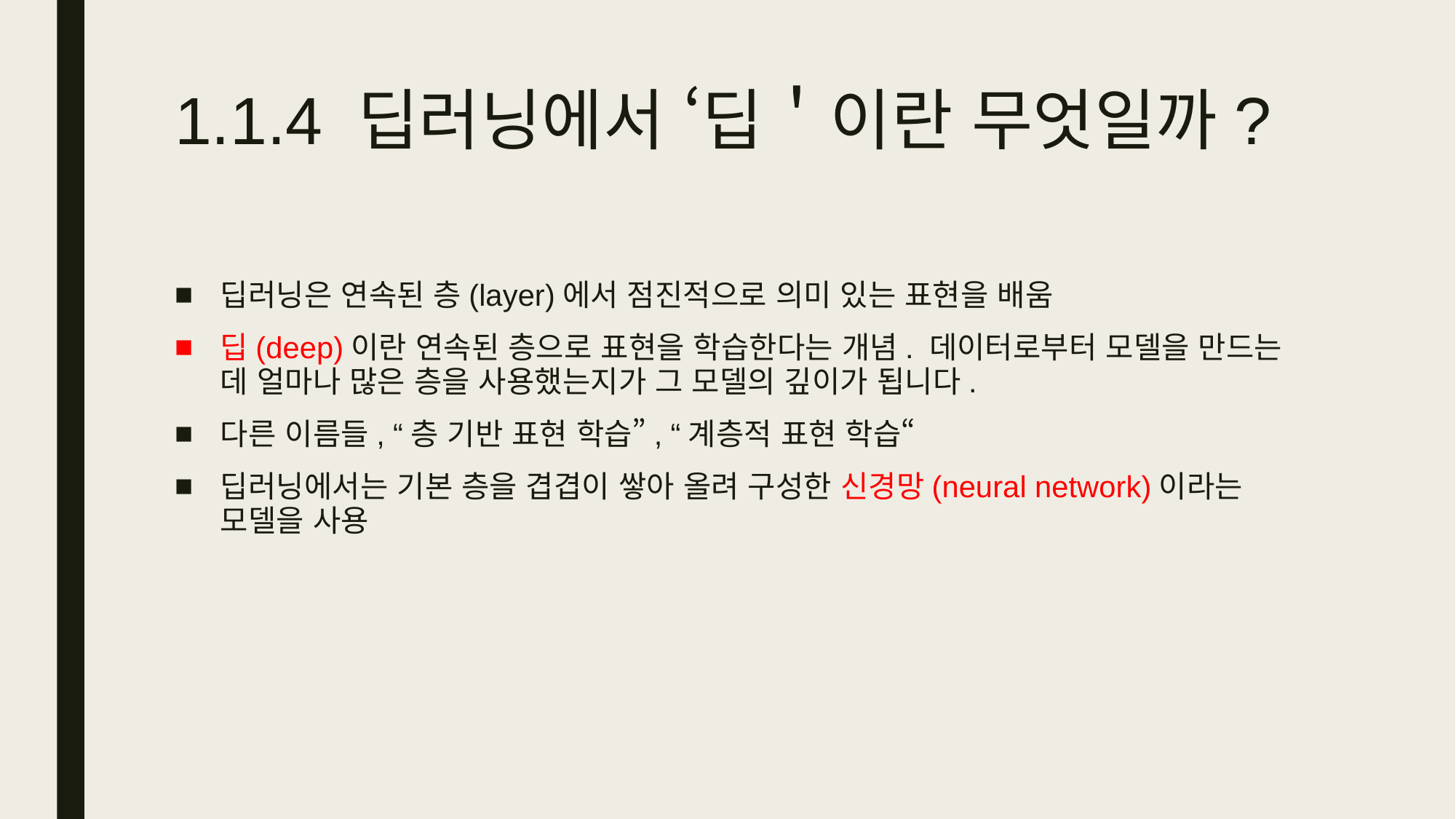

# 1.1.4 딥러닝에서 ‘딥＇이란 무엇일까?
딥러닝은 연속된 층(layer)에서 점진적으로 의미 있는 표현을 배움
딥(deep)이란 연속된 층으로 표현을 학습한다는 개념. 데이터로부터 모델을 만드는 데 얼마나 많은 층을 사용했는지가 그 모델의 깊이가 됩니다.
다른 이름들, “층 기반 표현 학습”, “계층적 표현 학습“
딥러닝에서는 기본 층을 겹겹이 쌓아 올려 구성한 신경망(neural network)이라는 모델을 사용